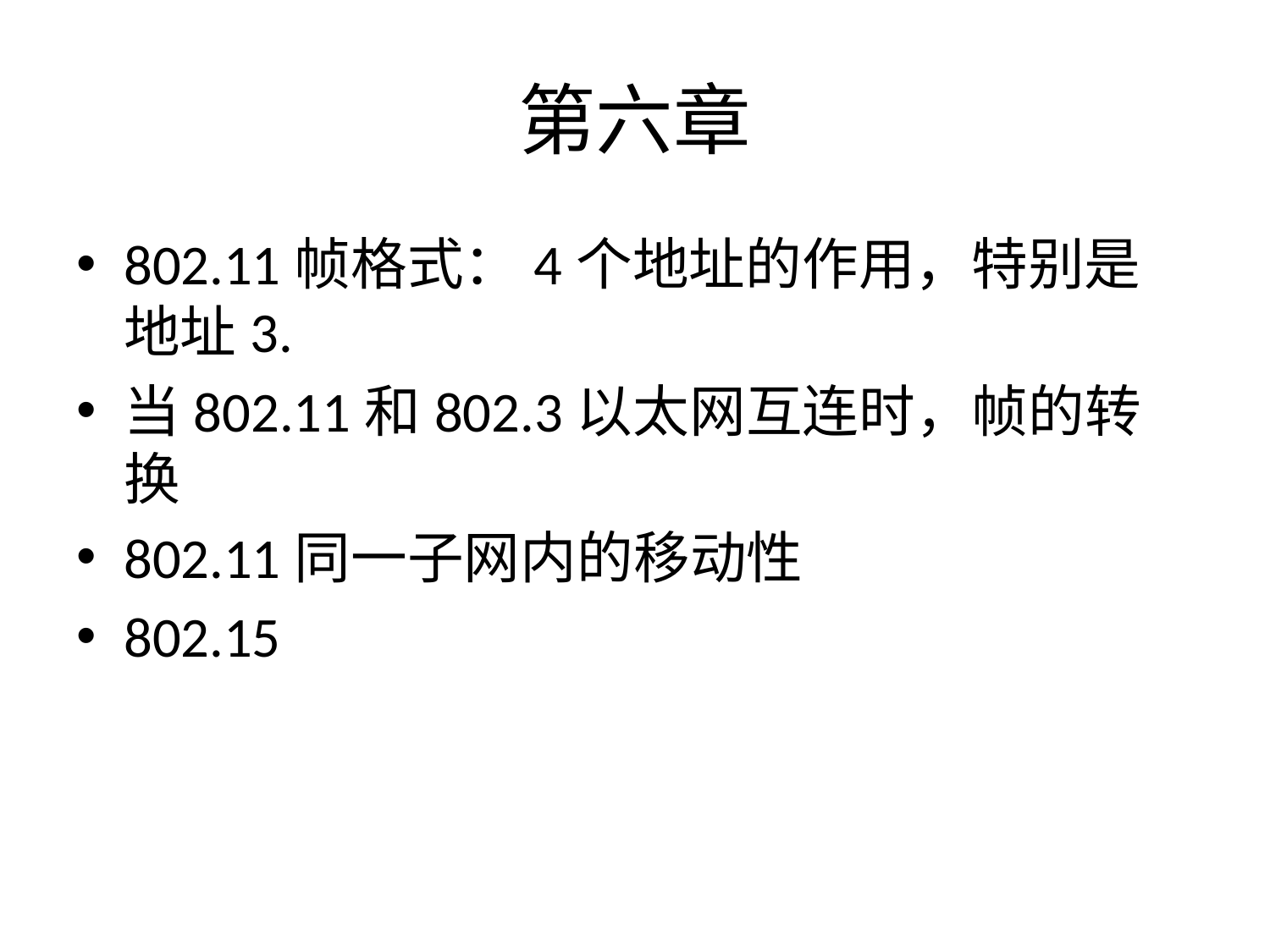

# 第六章
802.11帧格式：4个地址的作用，特别是地址3.
当802.11和802.3以太网互连时，帧的转换
802.11同一子网内的移动性
802.15